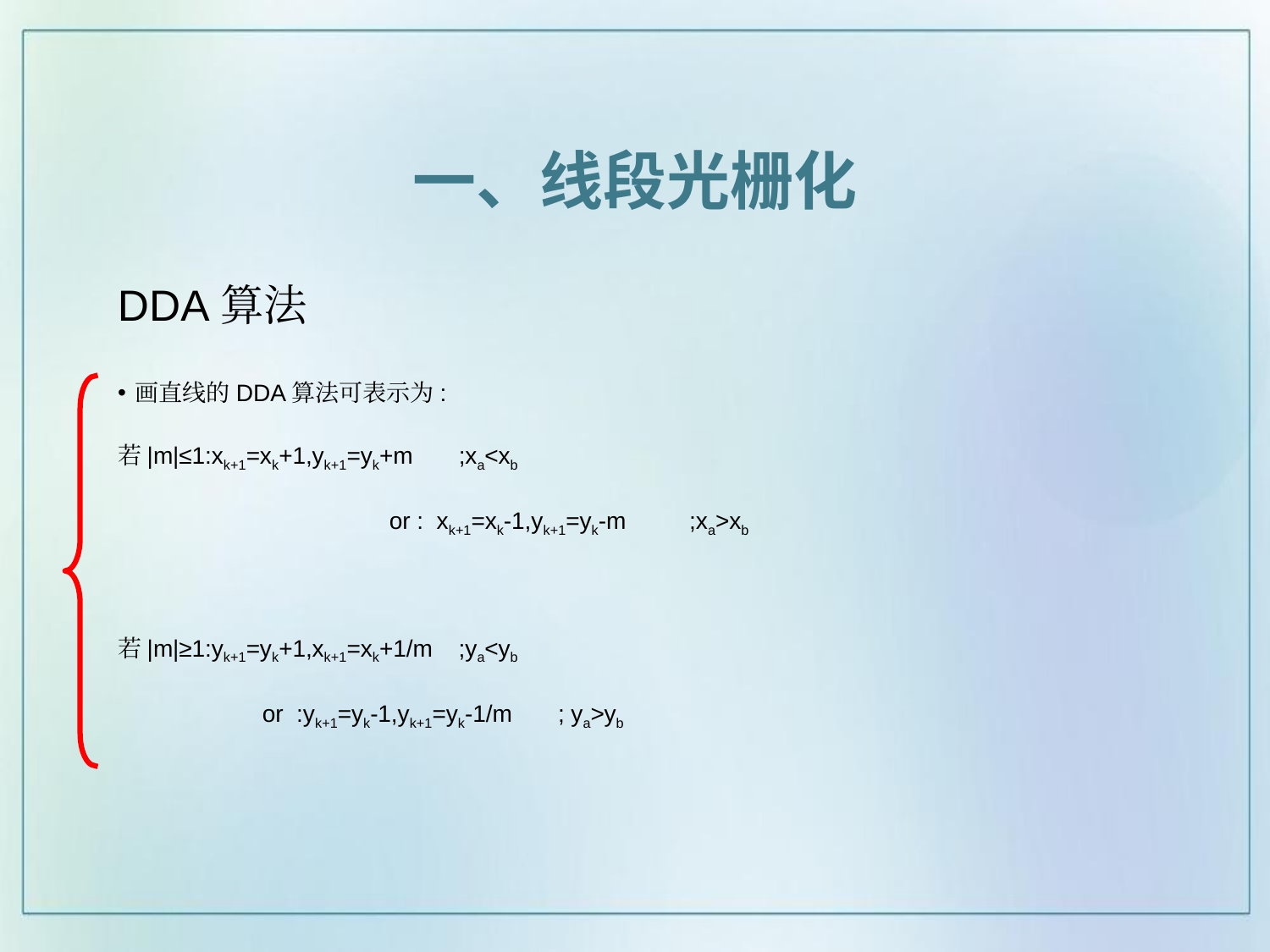

一、线段光栅化
# DDA算法
画直线的DDA算法可表示为:
若|m|≤1:xk+1=xk+1,yk+1=yk+m       ;xa<xb
   		or :  xk+1=xk-1,yk+1=yk-m 	       ;xa>xb

若|m|≥1:yk+1=yk+1,xk+1=xk+1/m    ;ya<yb
  		or  :yk+1=yk-1,yk+1=yk-1/m       ; ya>yb